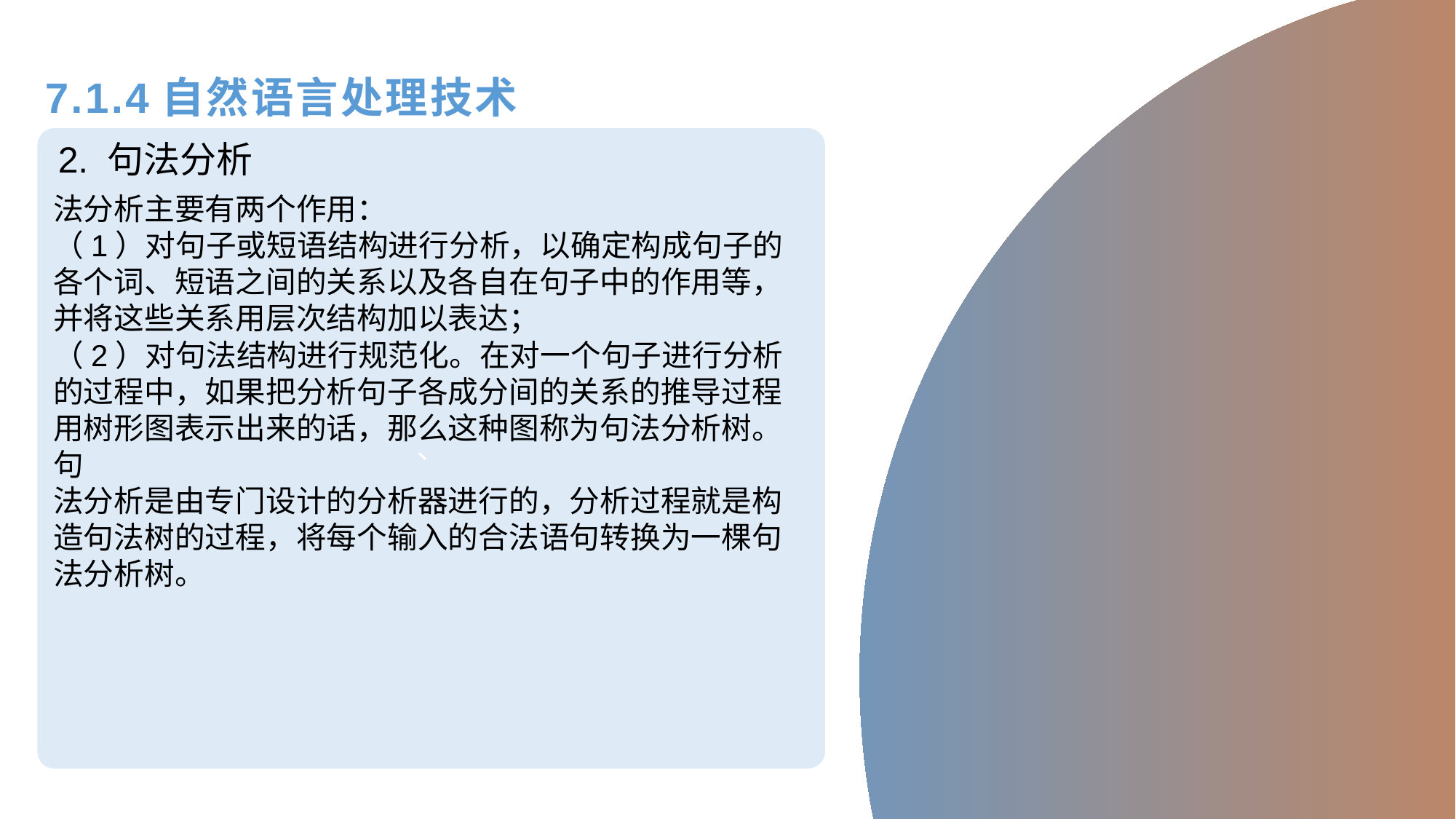

7.1.4自然语言处理技术
、
2. 句法分析

法分析主要有两个作用：
（1）对句子或短语结构进行分析，以确定构成句子的各个词、短语之间的关系以及各自在句子中的作用等，并将这些关系用层次结构加以表达；
（2）对句法结构进行规范化。在对一个句子进行分析的过程中，如果把分析句子各成分间的关系的推导过程用树形图表示出来的话，那么这种图称为句法分析树。句
法分析是由专门设计的分析器进行的，分析过程就是构造句法树的过程，将每个输入的合法语句转换为一棵句法分析树。